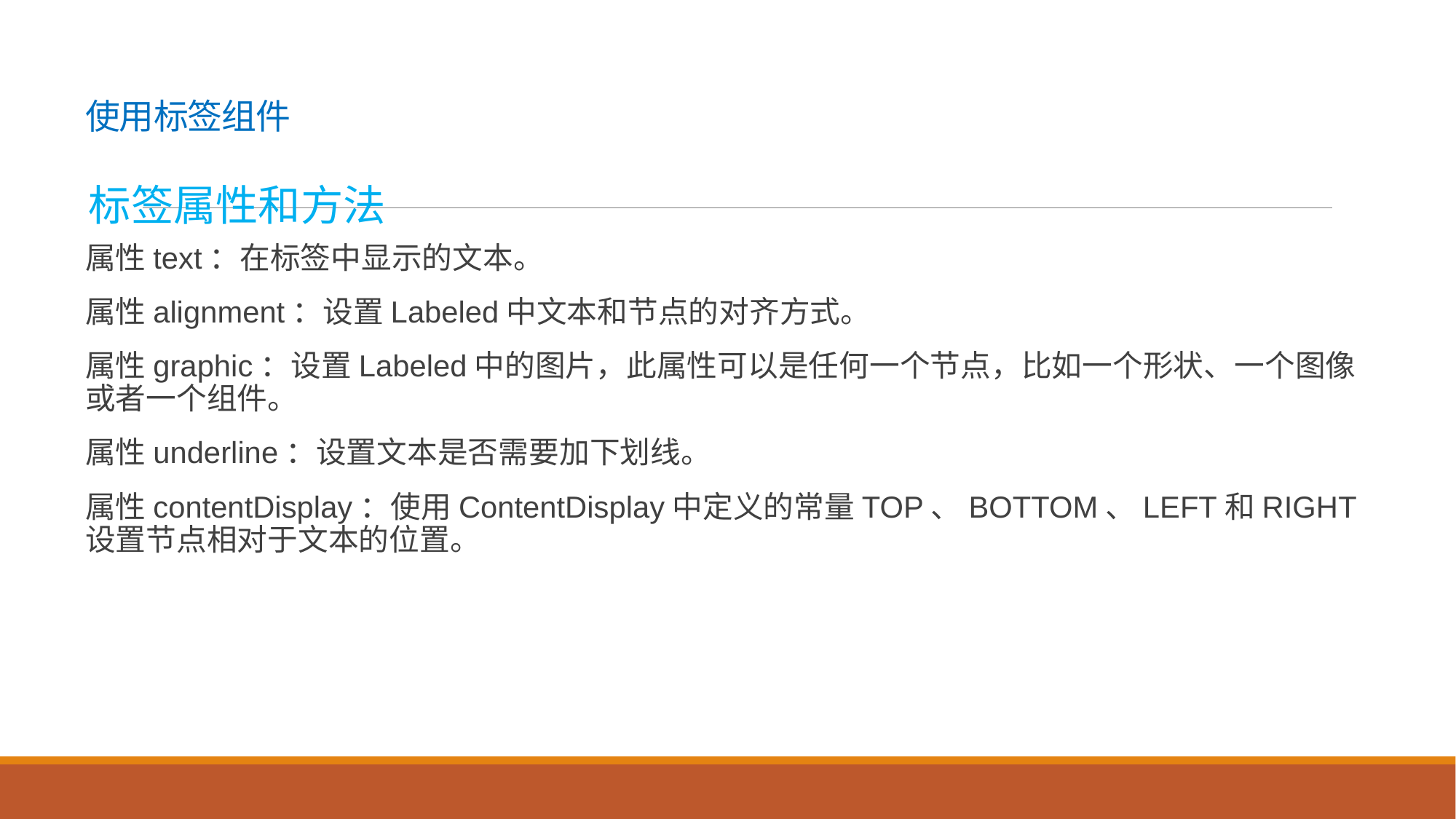

# 使用标签组件
标签属性和方法
属性text：在标签中显示的文本。
属性alignment：设置Labeled中文本和节点的对齐方式。
属性graphic：设置Labeled中的图片，此属性可以是任何一个节点，比如一个形状、一个图像或者一个组件。
属性underline：设置文本是否需要加下划线。
属性contentDisplay：使用ContentDisplay中定义的常量TOP、BOTTOM、LEFT和RIGHT设置节点相对于文本的位置。